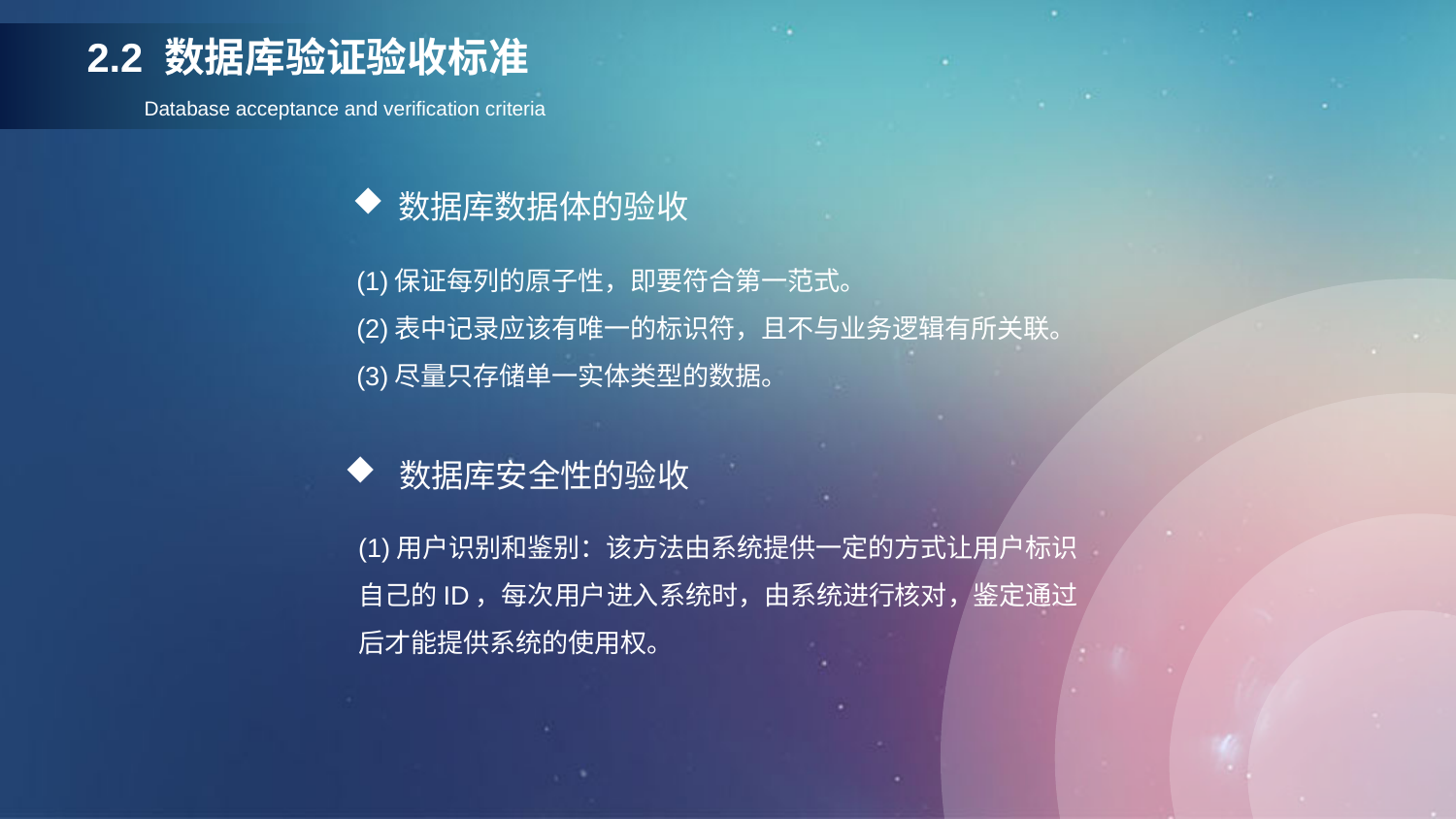

2.2 数据库验证验收标准
    Database acceptance and verification criteria
数据库数据体的验收

(1)保证每列的原子性，即要符合第一范式。
(2)表中记录应该有唯一的标识符，且不与业务逻辑有所关联。
(3)尽量只存储单一实体类型的数据。

数据库安全性的验收

(1)用户识别和鉴别：该方法由系统提供一定的方式让用户标识自己的ID，每次用户进入系统时，由系统进行核对，鉴定通过后才能提供系统的使用权。